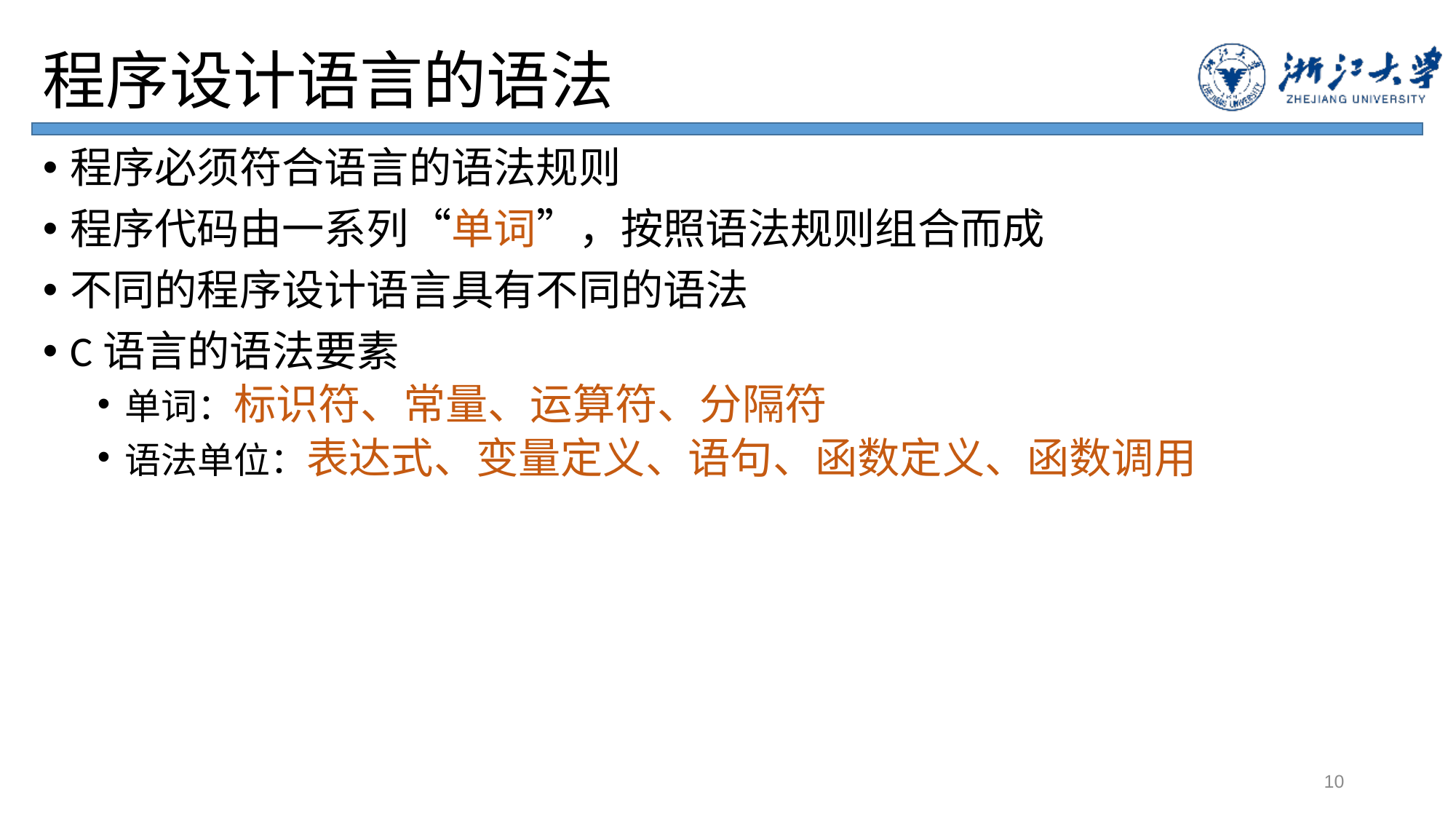

# 程序设计语言的语法
程序必须符合语言的语法规则
程序代码由一系列“单词”，按照语法规则组合而成
不同的程序设计语言具有不同的语法
C语言的语法要素
单词：标识符、常量、运算符、分隔符
语法单位：表达式、变量定义、语句、函数定义、函数调用
10